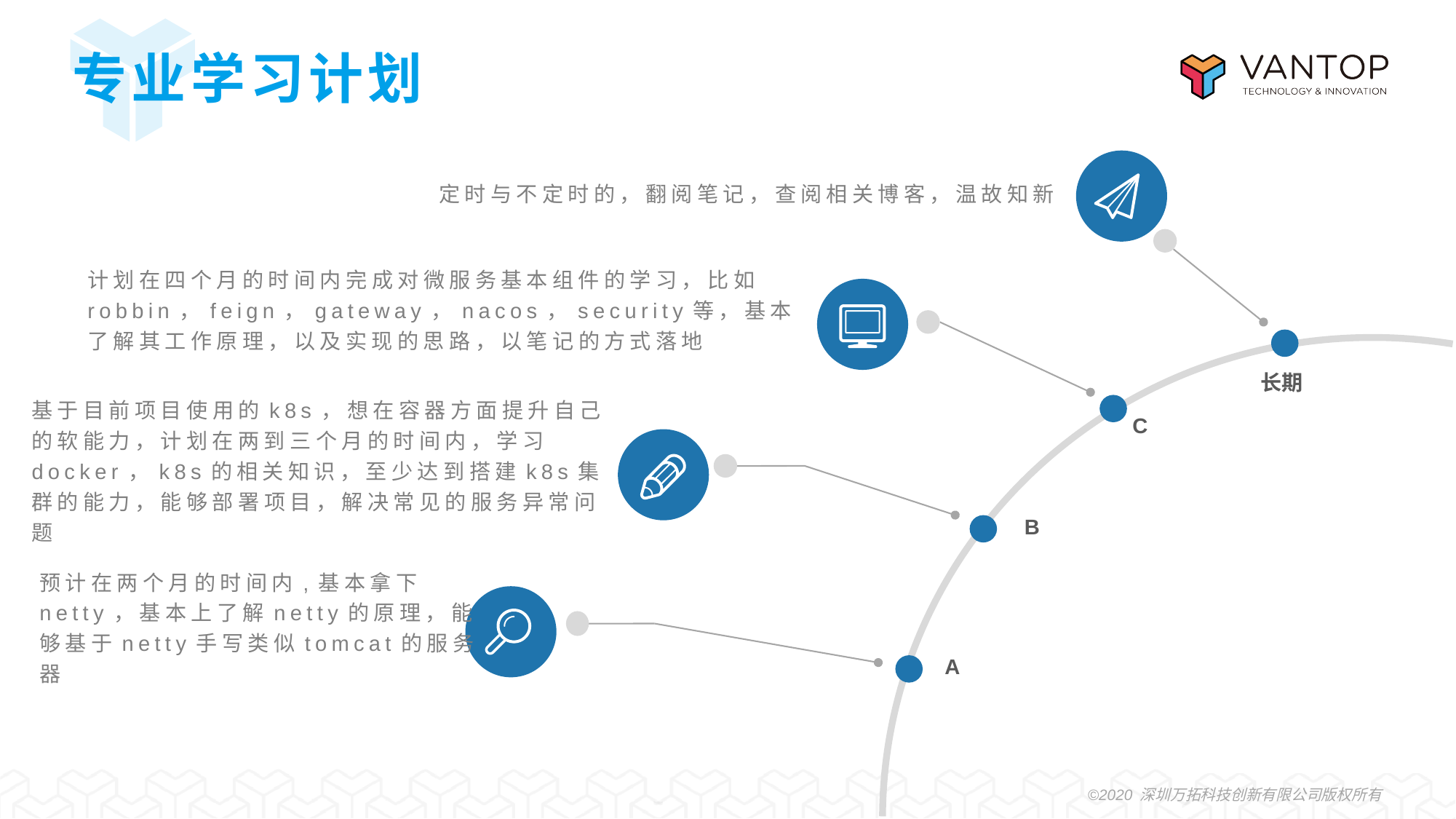

# 专业学习计划

定时与不定时的，翻阅笔记，查阅相关博客，温故知新

计划在四个月的时间内完成对微服务基本组件的学习，比如robbin，feign，gateway，nacos，security等，基本了解其工作原理，以及实现的思路，以笔记的方式落地

长期

基于目前项目使用的k8s，想在容器方面提升自己的软能力，计划在两到三个月的时间内，学习docker，k8s的相关知识，至少达到搭建k8s集群的能力，能够部署项目，解决常见的服务异常问题
C

B

预计在两个月的时间内,基本拿下netty，基本上了解netty的原理，能够基于netty手写类似tomcat的服务器

A